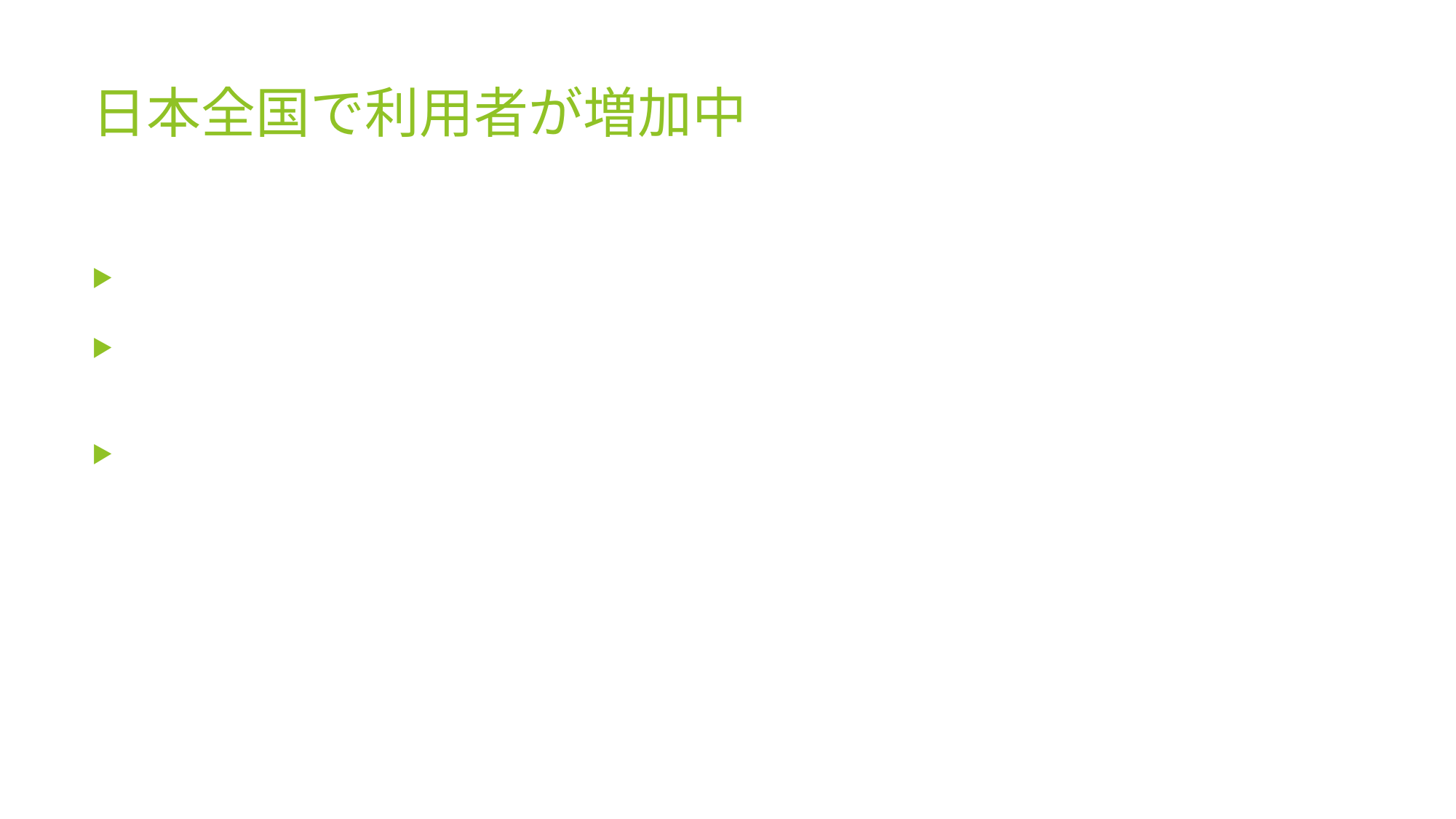

# 日本全国で利用者が増加中
学校や教育センター等の教育機関を中心に全国各地で利用されている
ホームページだけでなく、グループウェアとして利用できるため、
利用範囲が広い
NPO法人コモンズネットが普及活動を実施